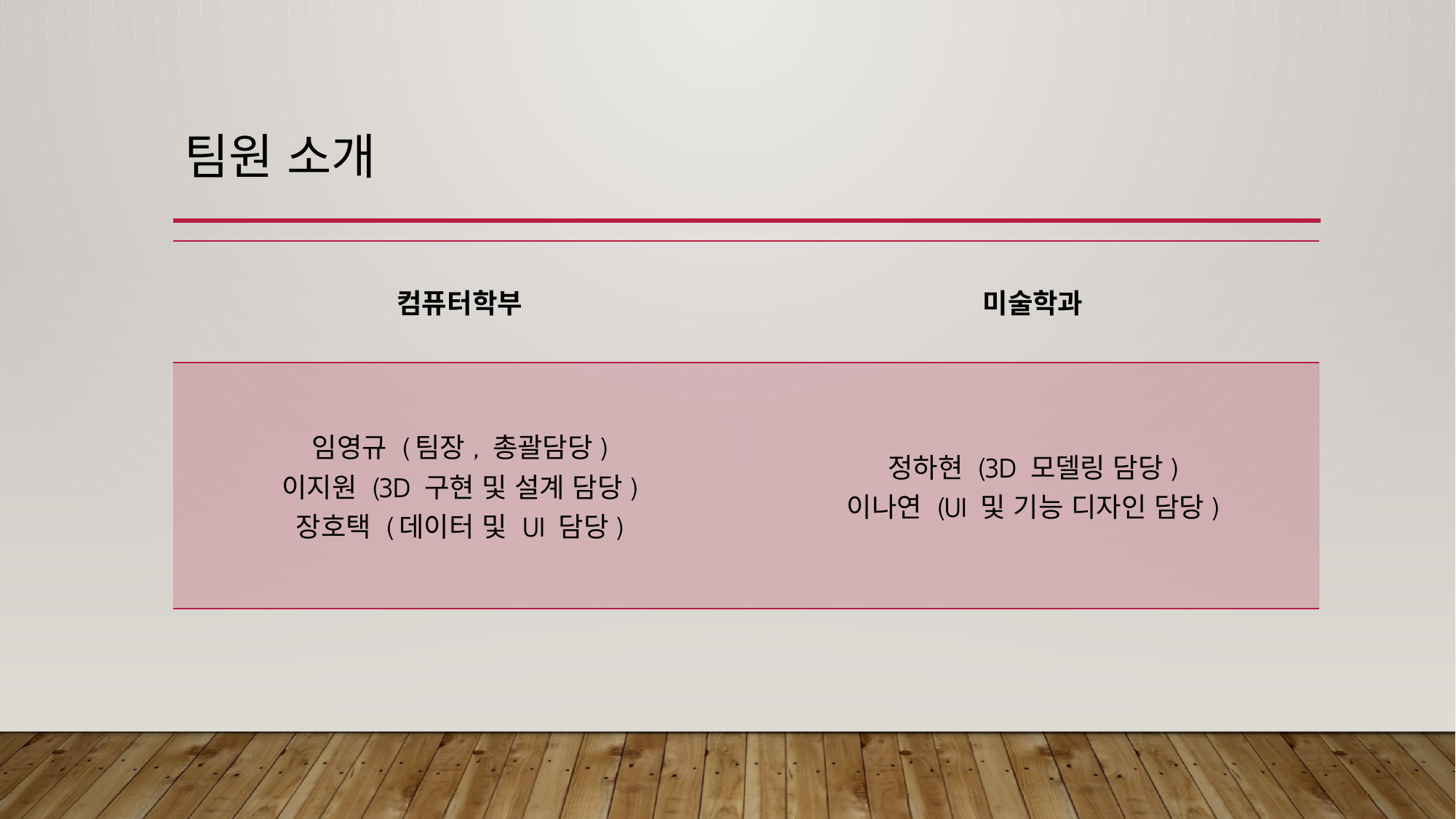

# 팀원 소개
| 컴퓨터학부 | 미술학과 |
| --- | --- |
| 임영규 (팀장, 총괄담당) 이지원 (3D 구현 및 설계 담당) 장호택 (데이터 및 UI 담당) | 정하현 (3D 모델링 담당) 이나연 (UI 및 기능 디자인 담당) |